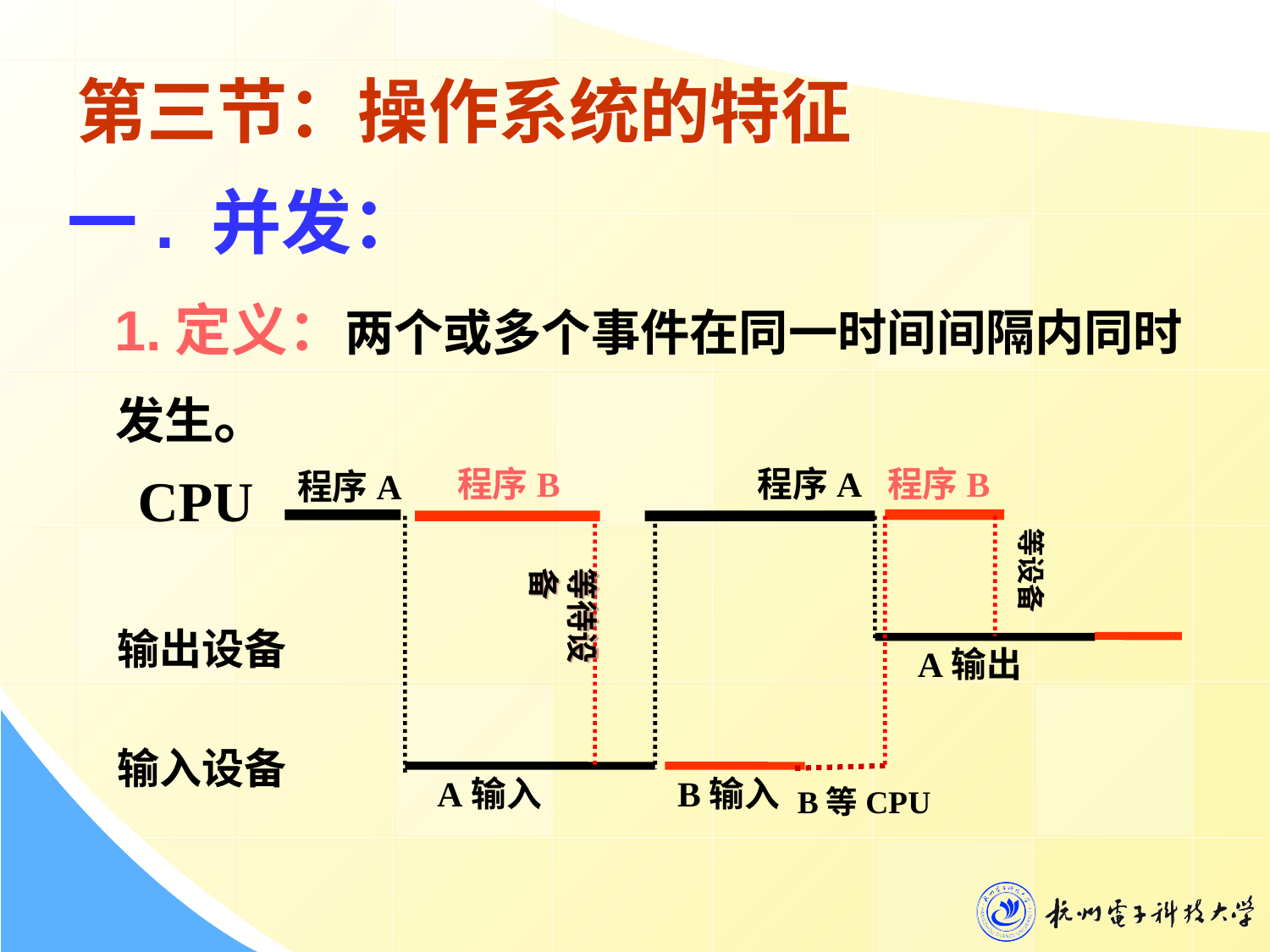

# 第三节：操作系统的特征
一. 并发：
   1.定义：两个或多个事件在同一时间间隔内同时发生。

程序B
程序A
程序B
程序A
CPU
输出设备
输入设备

等设备
等待设备
A输出

A输入

B输入

B等CPU